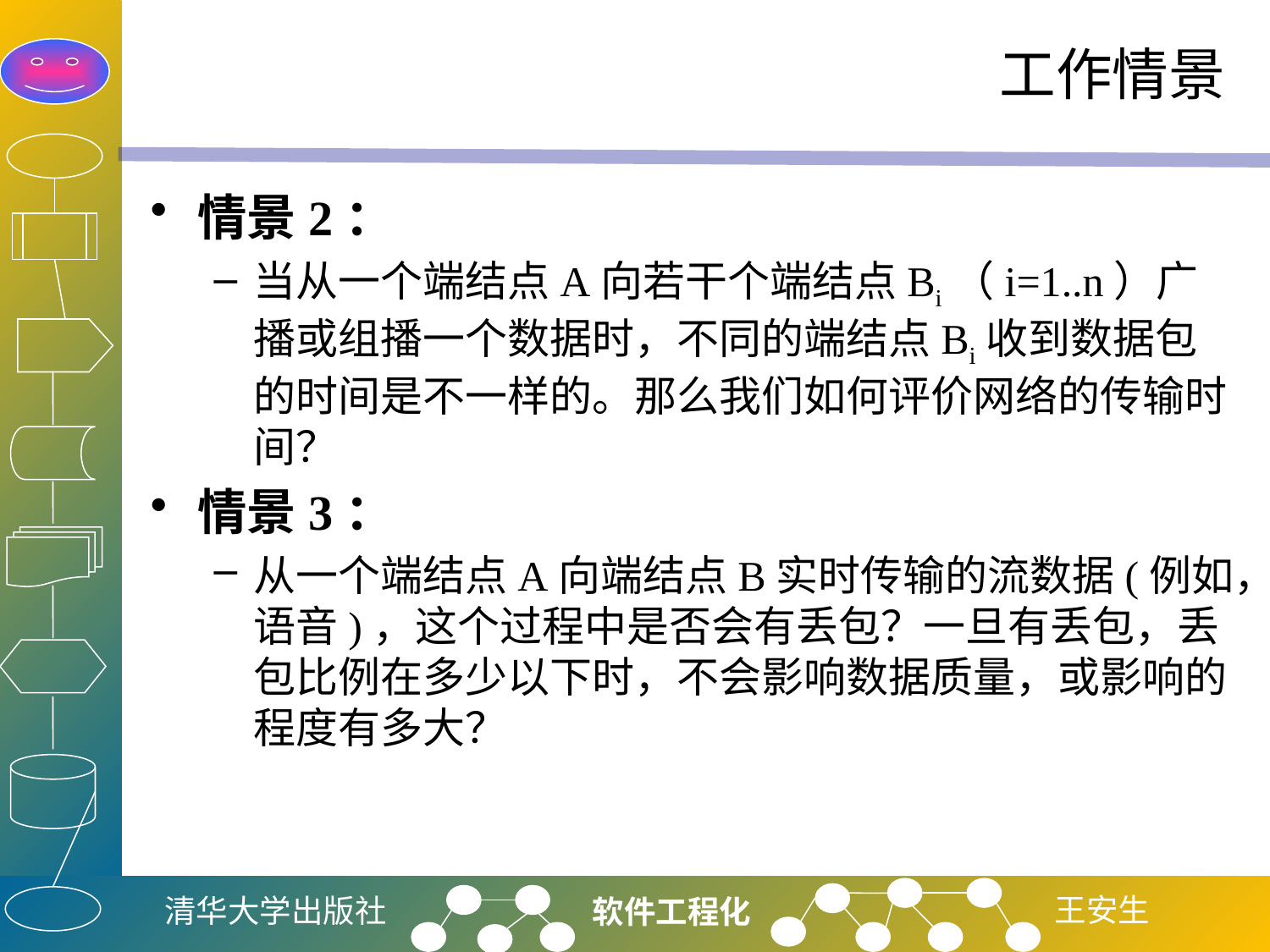

# 工作情景
情景2：
当从一个端结点A向若干个端结点Bi（i=1..n）广播或组播一个数据时，不同的端结点Bi收到数据包的时间是不一样的。那么我们如何评价网络的传输时间？
情景3：
从一个端结点A向端结点B实时传输的流数据(例如，语音)，这个过程中是否会有丢包？一旦有丢包，丢包比例在多少以下时，不会影响数据质量，或影响的程度有多大？